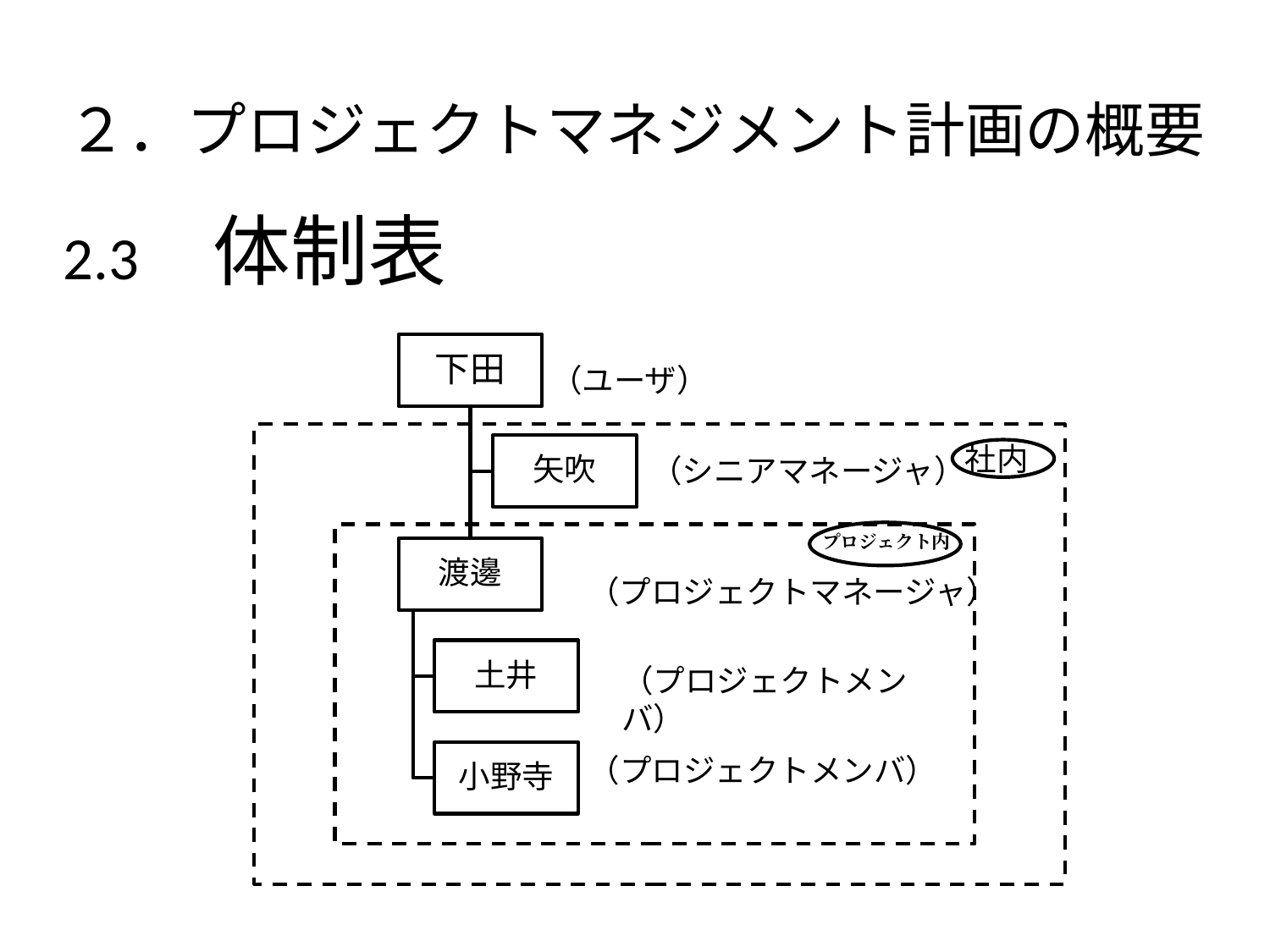

# ２．プロジェクトマネジメント計画の概要
2.3　体制表
下田
渡邊
土井
小野寺
矢吹
（ユーザ）

社内

（シニアマネージャ）

プロジェクト内
（プロジェクトマネージャ）

（プロジェクトメンバ）
（プロジェクトメンバ）